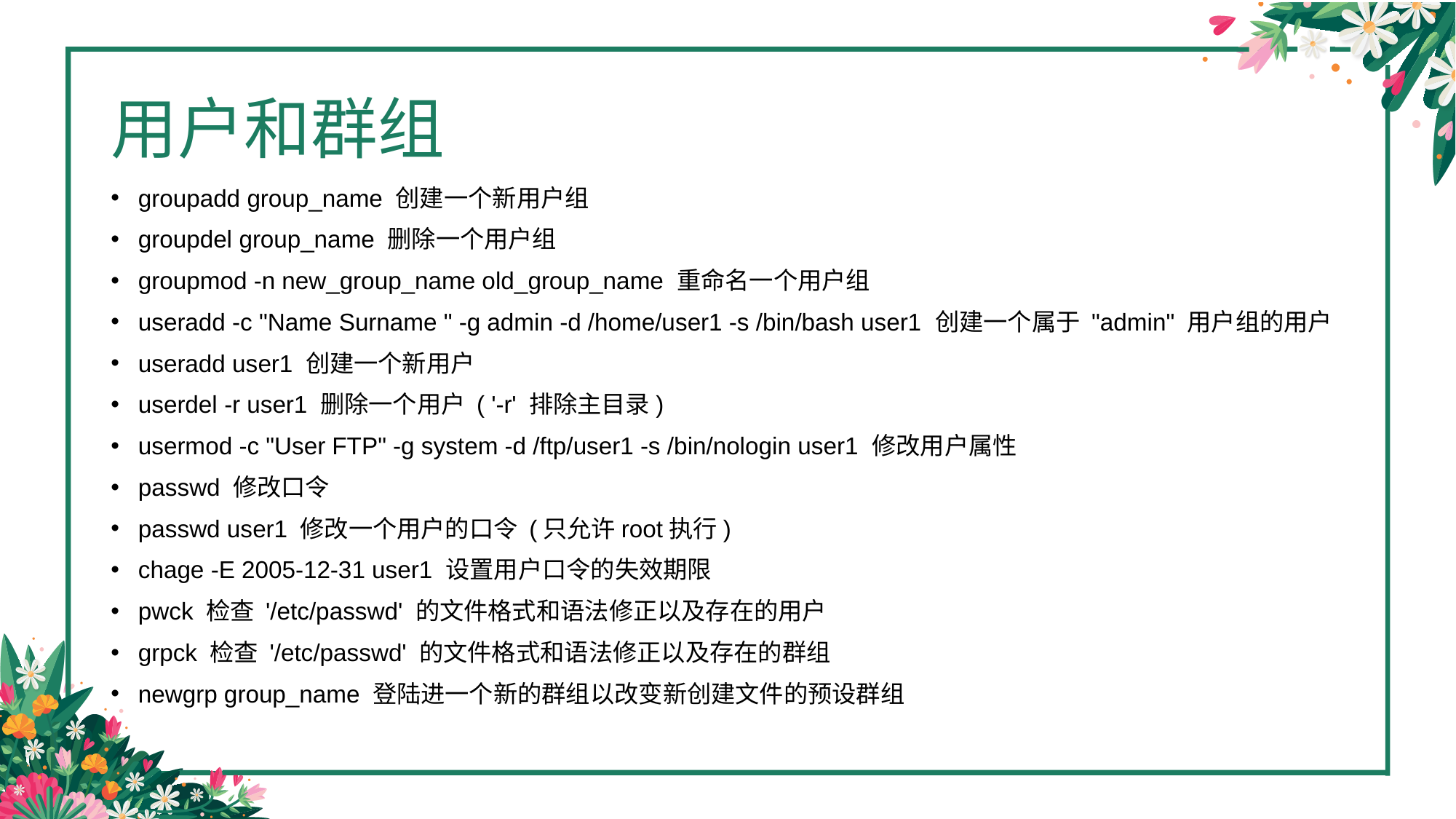

# 用户和群组
groupadd group_name 创建一个新用户组
groupdel group_name 删除一个用户组
groupmod -n new_group_name old_group_name 重命名一个用户组
useradd -c "Name Surname " -g admin -d /home/user1 -s /bin/bash user1 创建一个属于 "admin" 用户组的用户
useradd user1 创建一个新用户
userdel -r user1 删除一个用户 ( '-r' 排除主目录)
usermod -c "User FTP" -g system -d /ftp/user1 -s /bin/nologin user1 修改用户属性
passwd 修改口令
passwd user1 修改一个用户的口令 (只允许root执行)
chage -E 2005-12-31 user1 设置用户口令的失效期限
pwck 检查 '/etc/passwd' 的文件格式和语法修正以及存在的用户
grpck 检查 '/etc/passwd' 的文件格式和语法修正以及存在的群组
newgrp group_name 登陆进一个新的群组以改变新创建文件的预设群组